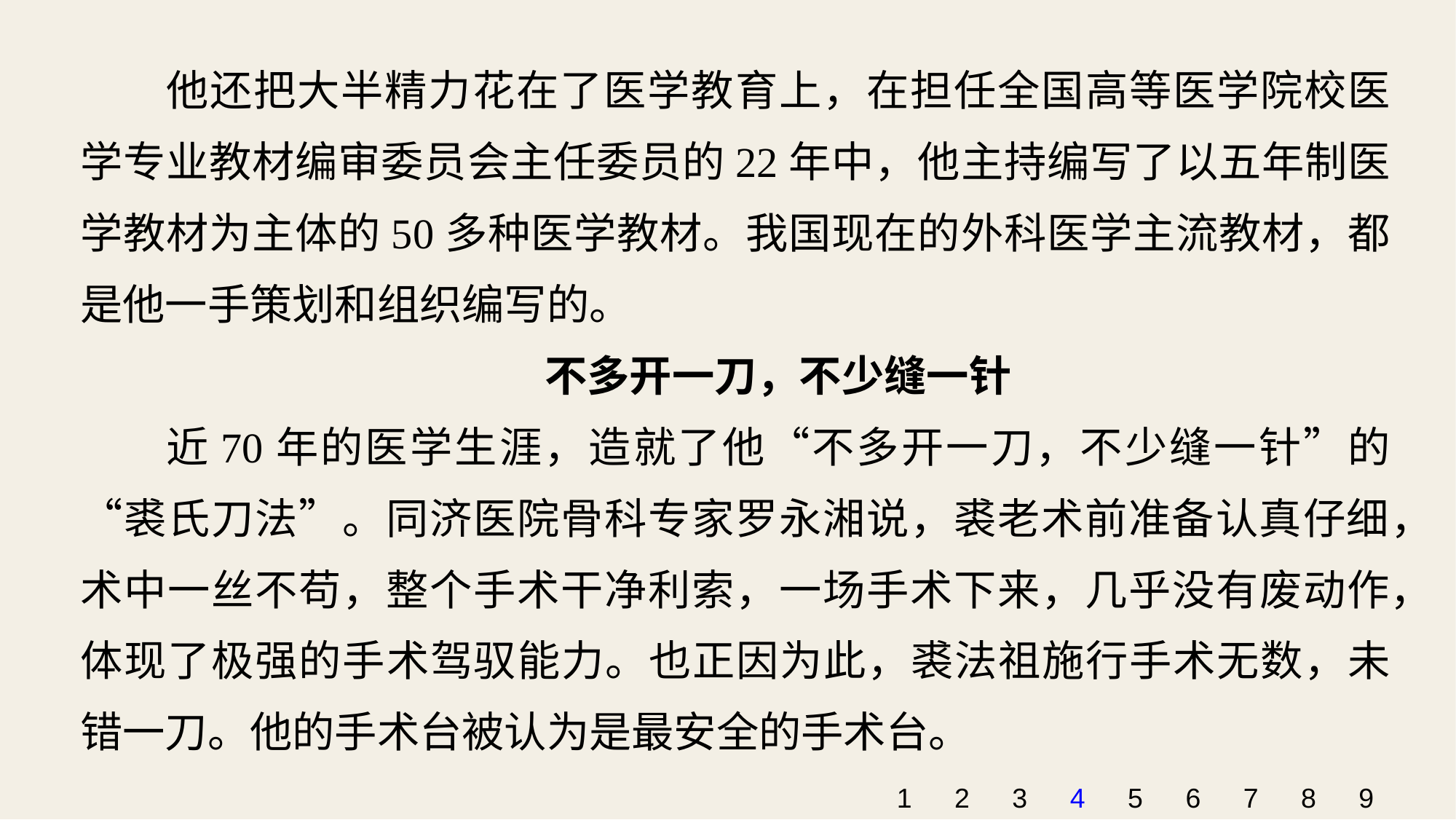

他还把大半精力花在了医学教育上，在担任全国高等医学院校医学专业教材编审委员会主任委员的22年中，他主持编写了以五年制医学教材为主体的50多种医学教材。我国现在的外科医学主流教材，都是他一手策划和组织编写的。
不多开一刀，不少缝一针
近70年的医学生涯，造就了他“不多开一刀，不少缝一针”的“裘氏刀法”。同济医院骨科专家罗永湘说，裘老术前准备认真仔细，术中一丝不苟，整个手术干净利索，一场手术下来，几乎没有废动作，体现了极强的手术驾驭能力。也正因为此，裘法祖施行手术无数，未错一刀。他的手术台被认为是最安全的手术台。
1
2
3
4
5
6
7
8
9